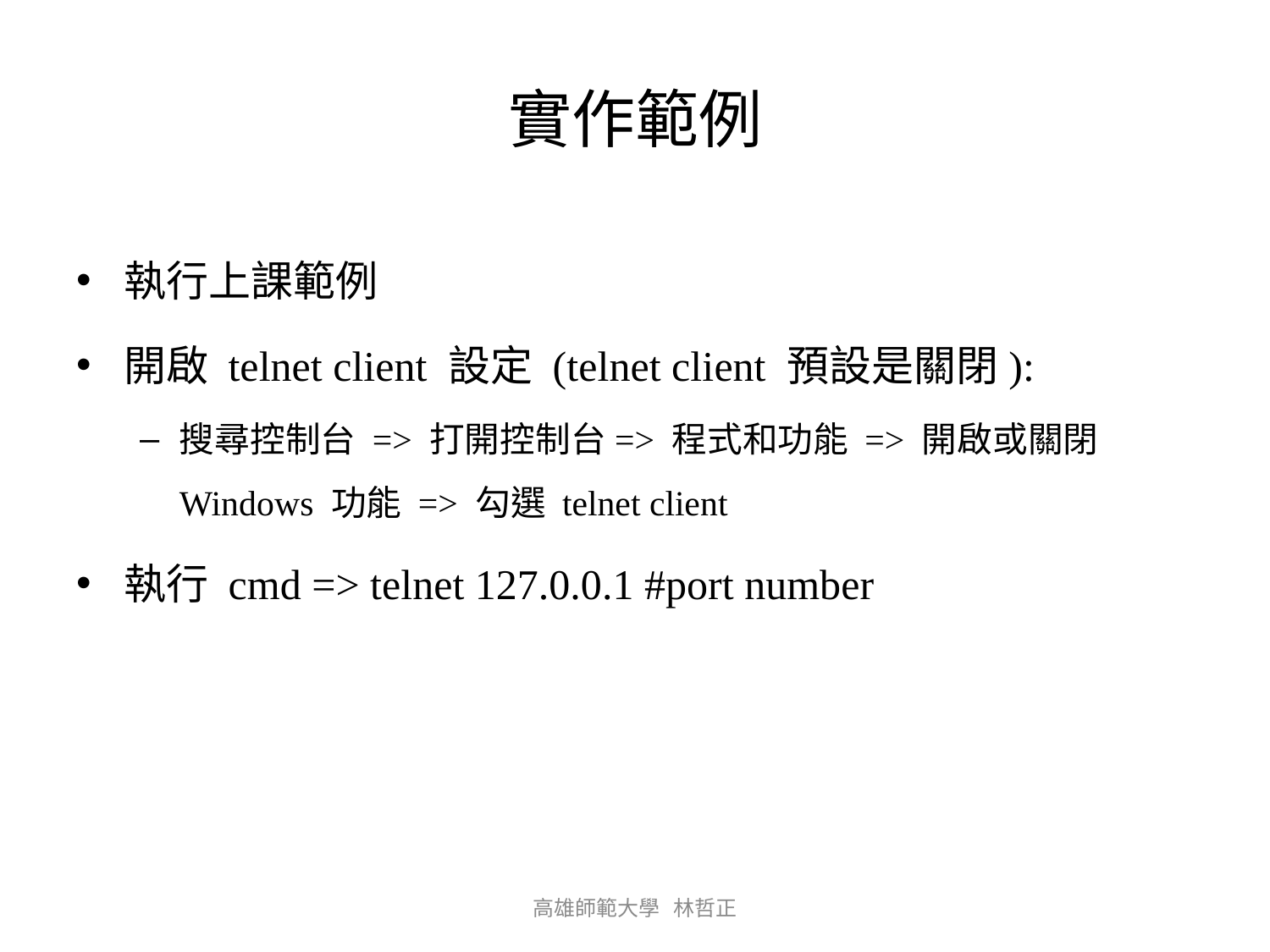

# 實作範例
執行上課範例
開啟 telnet client 設定 (telnet client 預設是關閉):
搜尋控制台 => 打開控制台=> 程式和功能 => 開啟或關閉 Windows 功能 => 勾選 telnet client
執行 cmd => telnet 127.0.0.1 #port number

高雄師範大學  林哲正